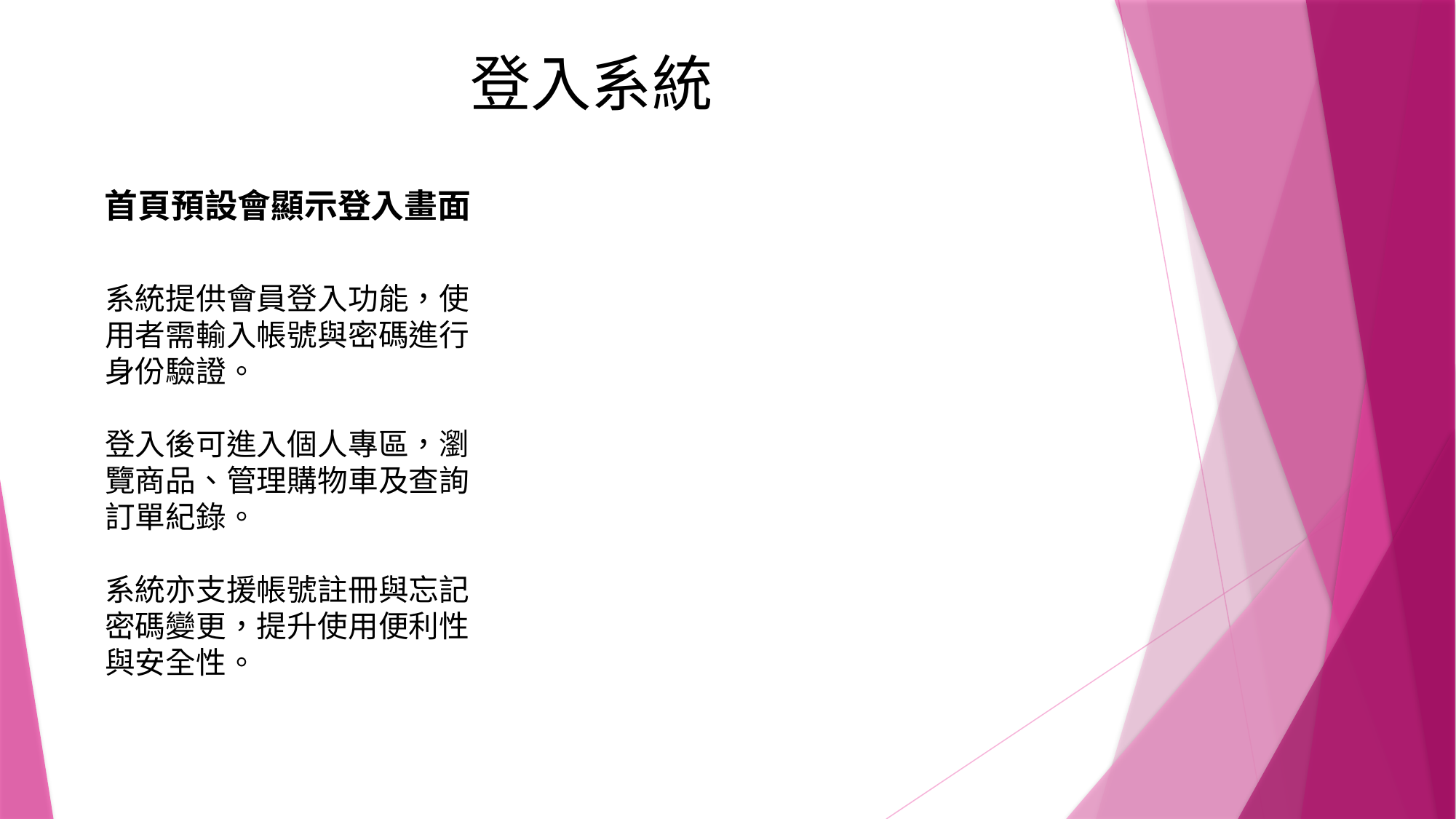

# 登入系統
首頁預設會顯示登入畫面

系統提供會員登入功能，使用者需輸入帳號與密碼進行身份驗證。
登入後可進入個人專區，瀏覽商品、管理購物車及查詢訂單紀錄。
系統亦支援帳號註冊與忘記密碼變更，提升使用便利性與安全性。